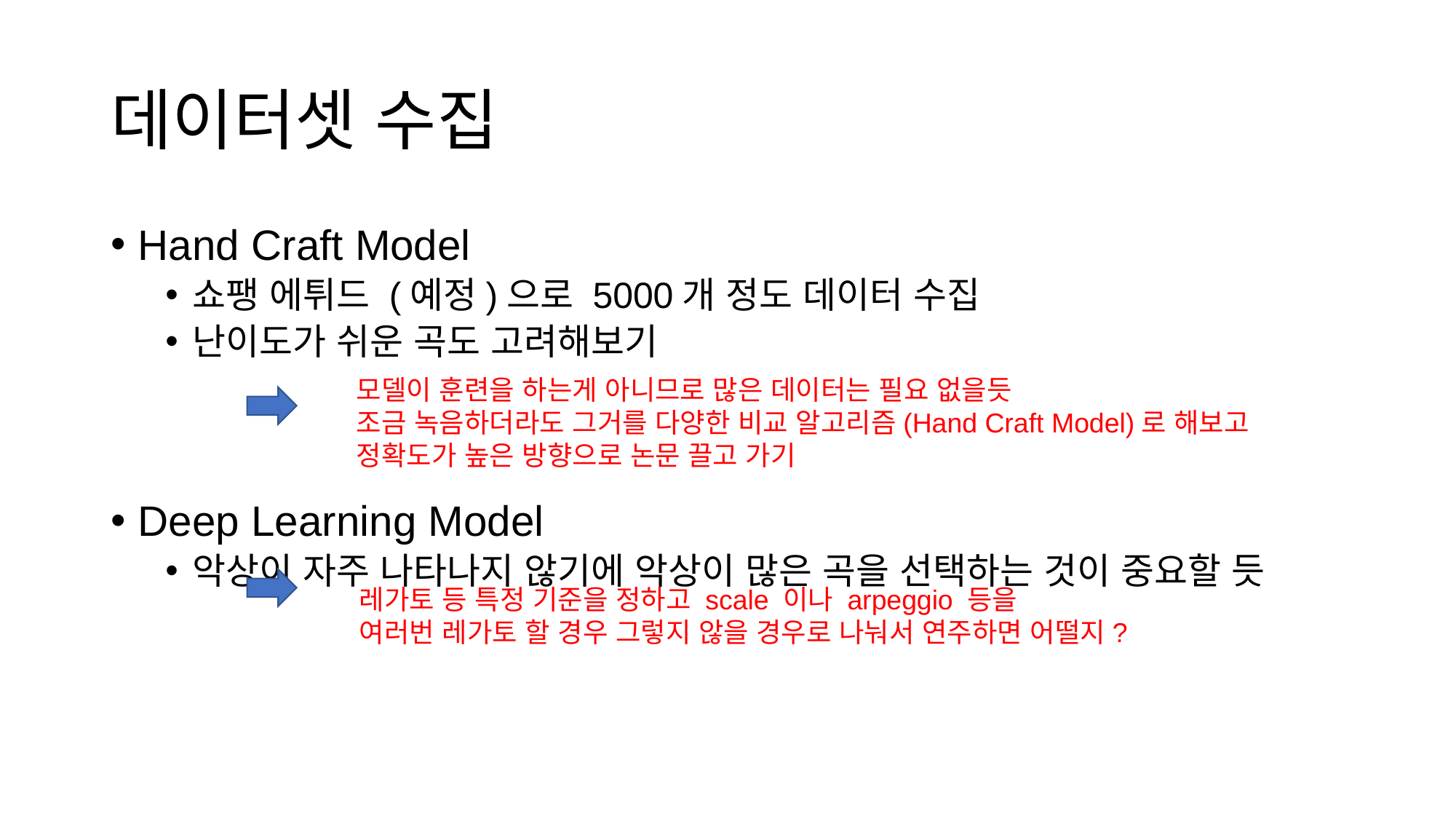

# 데이터셋 수집
Hand Craft Model
쇼팽 에튀드 (예정)으로 5000개 정도 데이터 수집
난이도가 쉬운 곡도 고려해보기

Deep Learning Model
악상이 자주 나타나지 않기에 악상이 많은 곡을 선택하는 것이 중요할 듯
모델이 훈련을 하는게 아니므로 많은 데이터는 필요 없을듯
조금 녹음하더라도 그거를 다양한 비교 알고리즘(Hand Craft Model)로 해보고
정확도가 높은 방향으로 논문 끌고 가기

레가토 등 특정 기준을 정하고 scale 이나 arpeggio 등을
여러번 레가토 할 경우 그렇지 않을 경우로 나눠서 연주하면 어떨지?